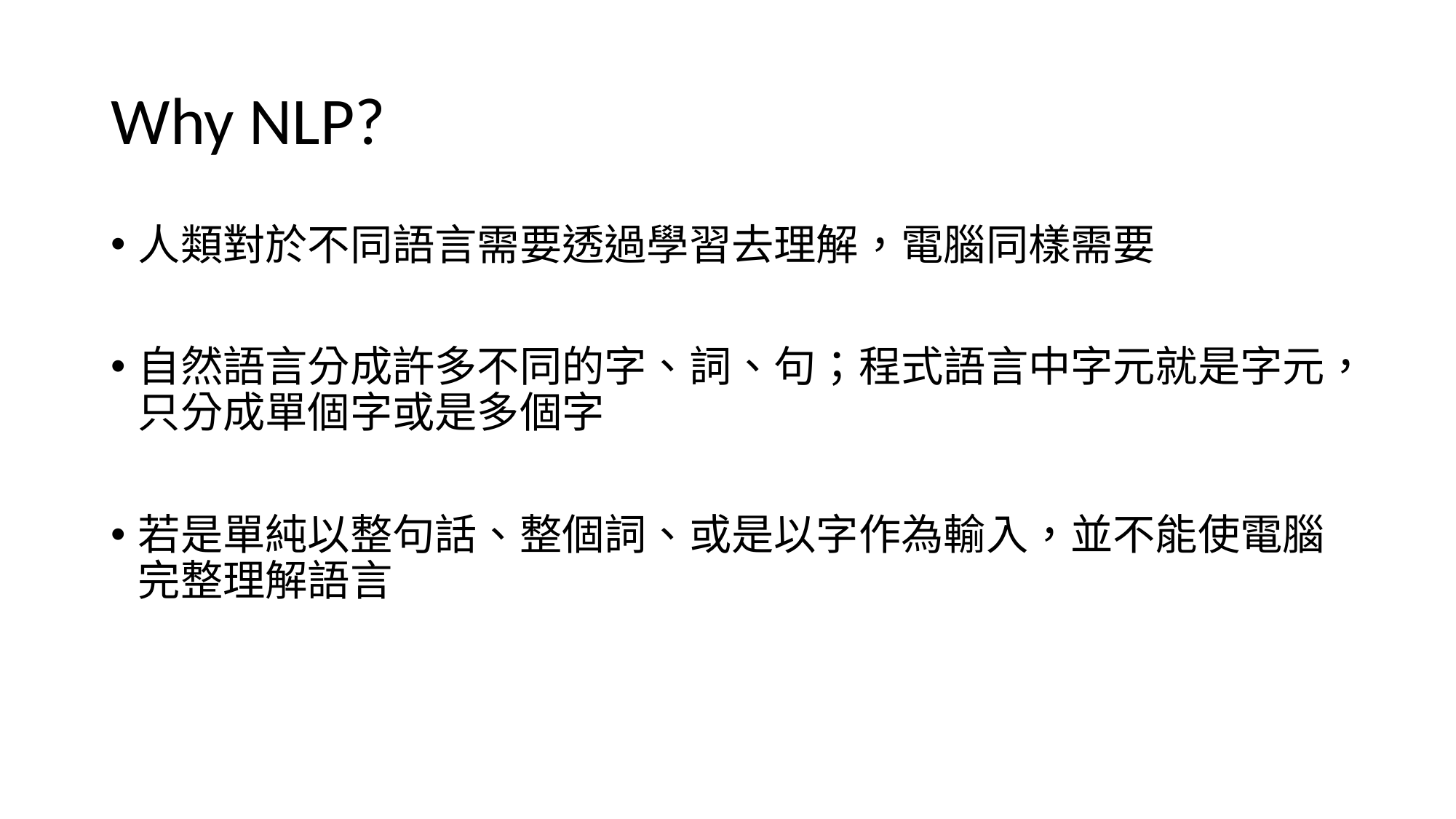

# Why NLP?
人類對於不同語言需要透過學習去理解，電腦同樣需要

自然語言分成許多不同的字、詞、句；程式語言中字元就是字元，只分成單個字或是多個字

若是單純以整句話、整個詞、或是以字作為輸入，並不能使電腦完整理解語言